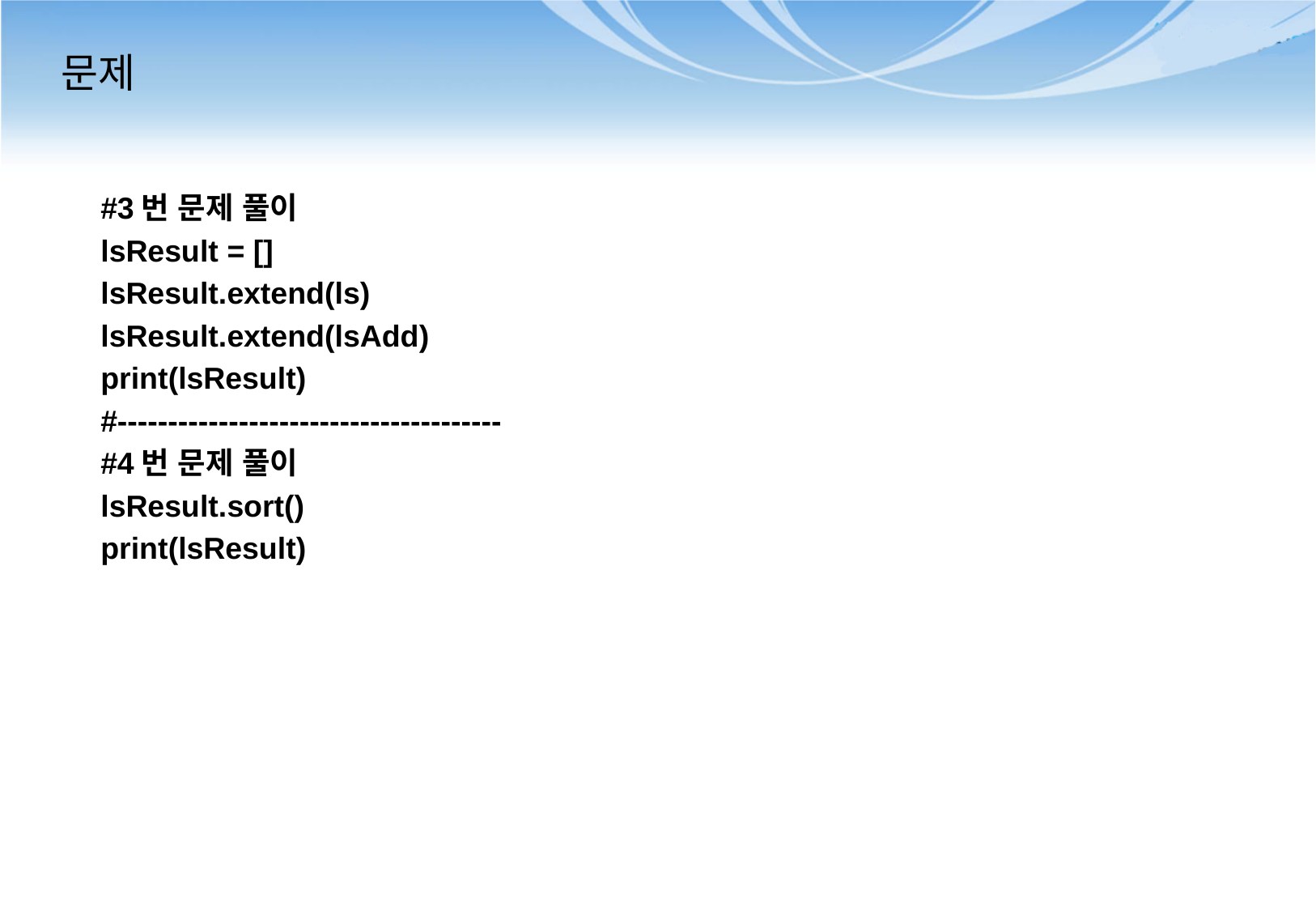

# 문제
#3번 문제 풀이
lsResult = []
lsResult.extend(ls)
lsResult.extend(lsAdd)
print(lsResult)
#--------------------------------------
#4번 문제 풀이
lsResult.sort()
print(lsResult)